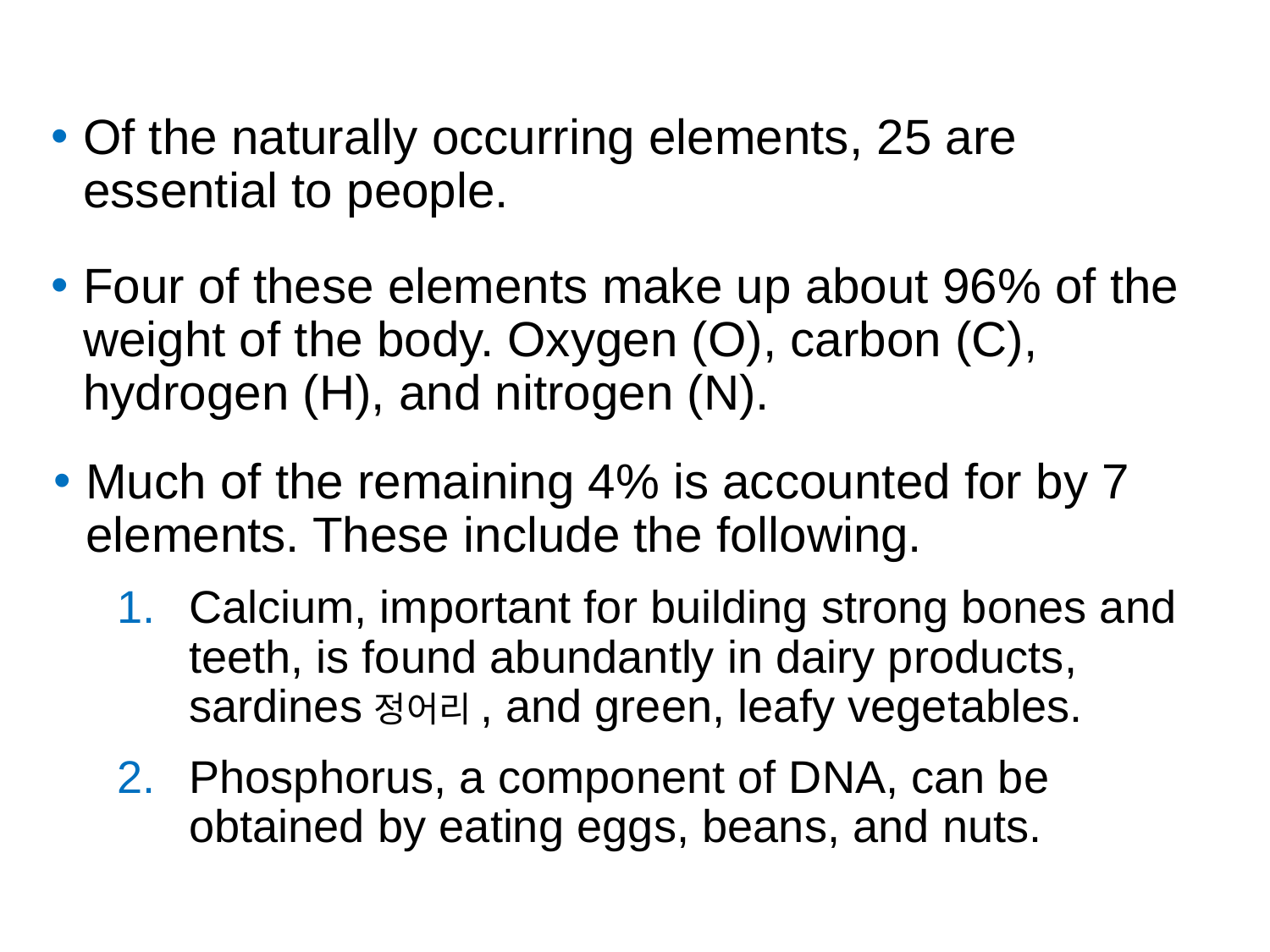

Of the naturally occurring elements, 25 are essential to people.
Four of these elements make up about 96% of the weight of the body. Oxygen (O), carbon (C), hydrogen (H), and nitrogen (N).
Much of the remaining 4% is accounted for by 7 elements. These include the following.
Calcium, important for building strong bones and teeth, is found abundantly in dairy products, sardines정어리, and green, leafy vegetables.
Phosphorus, a component of DNA, can be obtained by eating eggs, beans, and nuts.